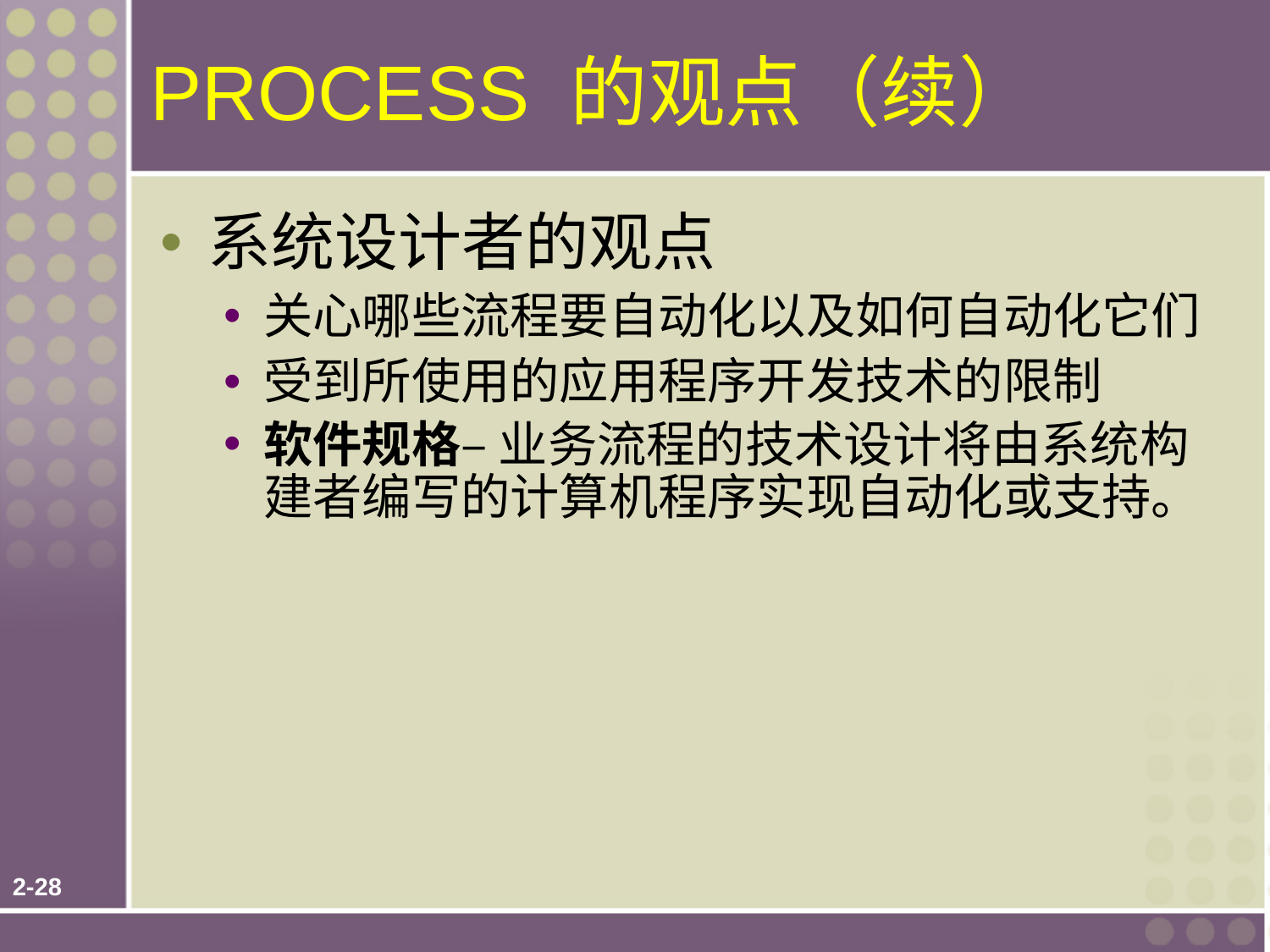

PROCESS 的观点（续）
系统设计者的观点
关心哪些流程要自动化以及如何自动化它们
受到所使用的应用程序开发技术的限制
软件规格– 业务流程的技术设计将由系统构建者编写的计算机程序实现自动化或支持。
2-28